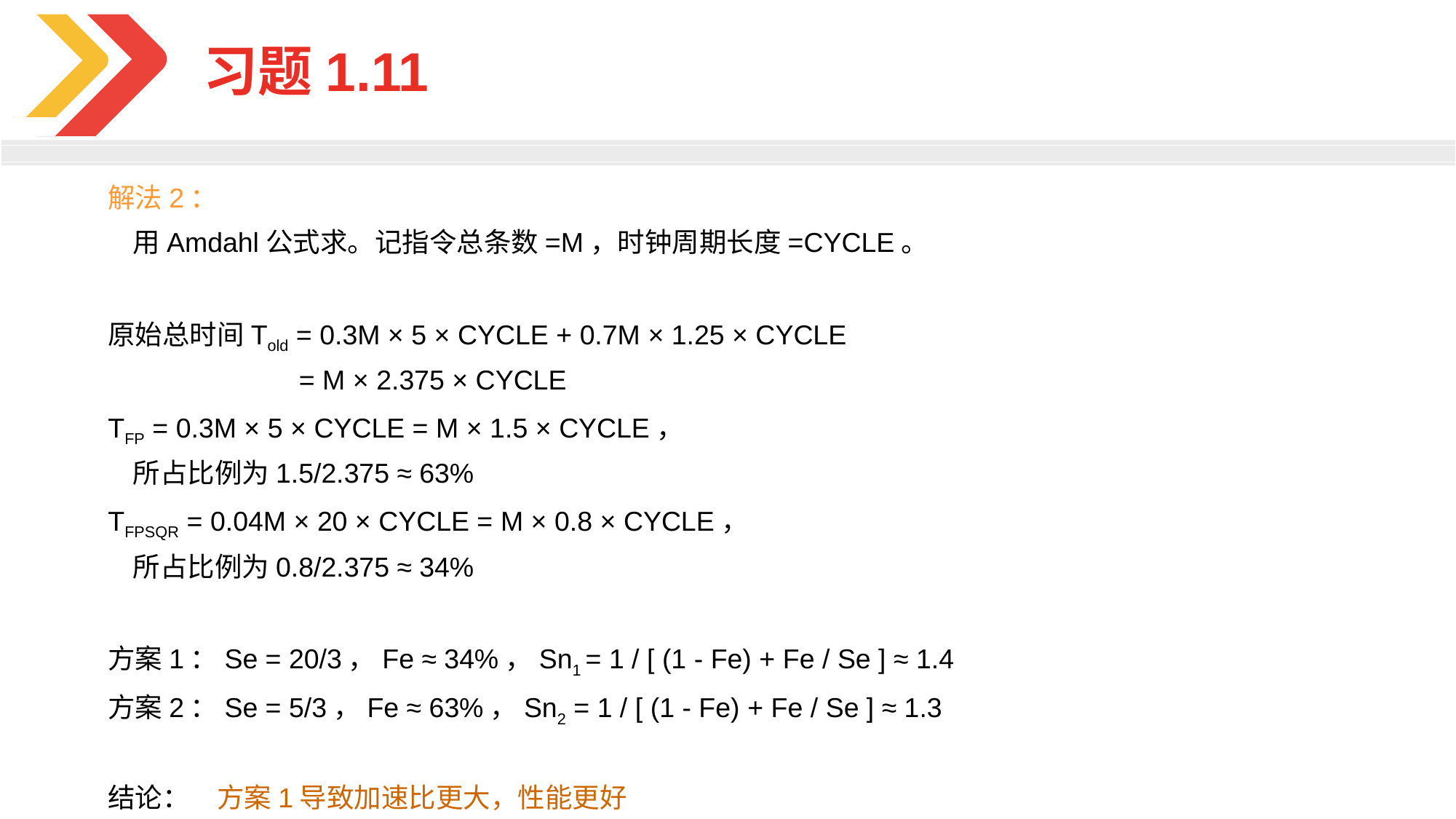

习题1.11

解法2：
   用Amdahl公式求。记指令总条数=M，时钟周期长度=CYCLE。

原始总时间Told = 0.3M × 5 × CYCLE + 0.7M × 1.25 × CYCLE
                         = M × 2.375 × CYCLE
TFP = 0.3M × 5 × CYCLE = M × 1.5 × CYCLE，
   所占比例为1.5/2.375 ≈ 63%
TFPSQR = 0.04M × 20 × CYCLE = M × 0.8 × CYCLE，
   所占比例为0.8/2.375 ≈ 34%

方案1：Se = 20/3，Fe ≈ 34%，Sn1 = 1 / [ (1 - Fe) + Fe / Se ] ≈ 1.4
方案2：Se = 5/3，Fe ≈ 63%，Sn2 = 1 / [ (1 - Fe) + Fe / Se ] ≈ 1.3

结论：	方案1导致加速比更大，性能更好